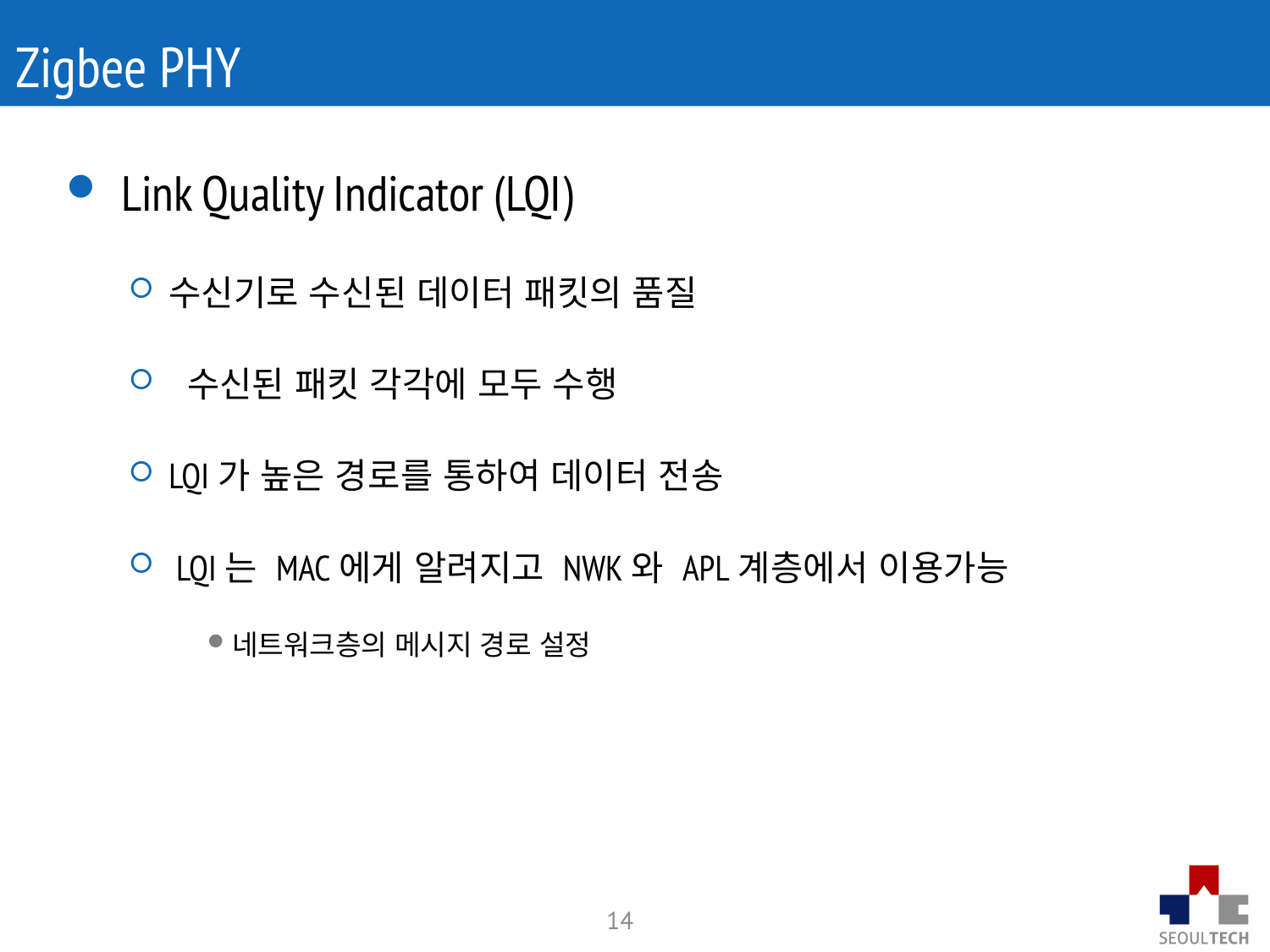

# Zigbee PHY
Link Quality Indicator (LQI)
수신기로 수신된 데이터 패킷의 품질
 수신된 패킷 각각에 모두 수행
LQI가 높은 경로를 통하여 데이터 전송
 LQI는 MAC에게 알려지고 NWK와 APL계층에서 이용가능
네트워크층의 메시지 경로 설정

14